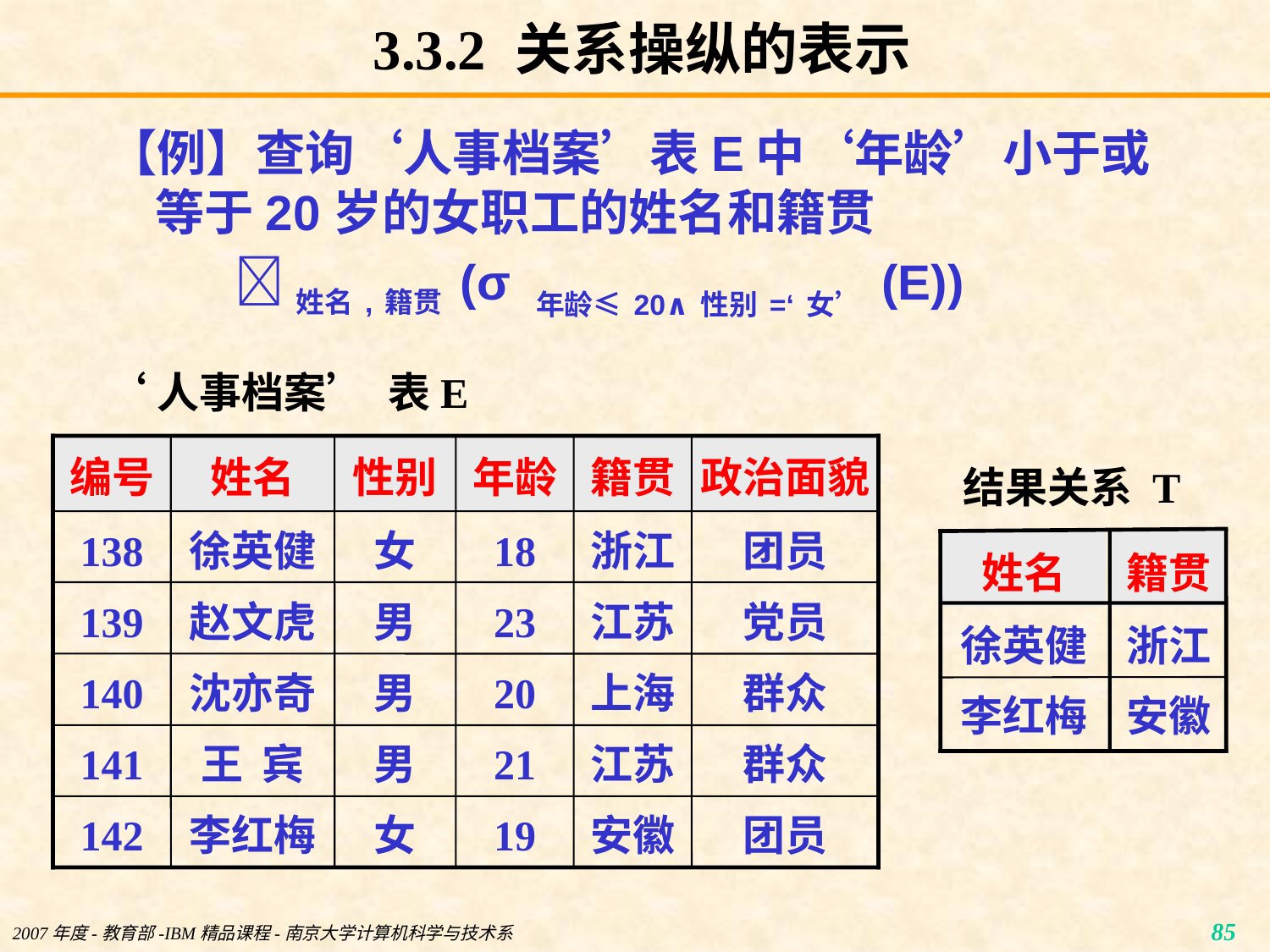

# 3.3.2 关系操纵的表示
【例】查询‘人事档案’表E中‘年龄’小于或等于20岁的女职工的姓名和籍贯
π姓名,籍贯 (σ 年龄≤20∧性别=‘女’ (E))
‘人事档案’  表E
编号

姓名

性别

年龄

籍贯

政治面貌

138

徐英健
女
18
浙江
团员
139

赵文虎
男
23
江苏
党员
140

沈亦奇
男
20
上海
群众
141

王  宾
男
21
江苏
群众
142

李红梅
女
19
安徽
团员

结果关系 T

姓名
籍贯

徐英健
浙江

李红梅
安徽

85
2007年度-教育部-IBM精品课程-南京大学计算机科学与技术系